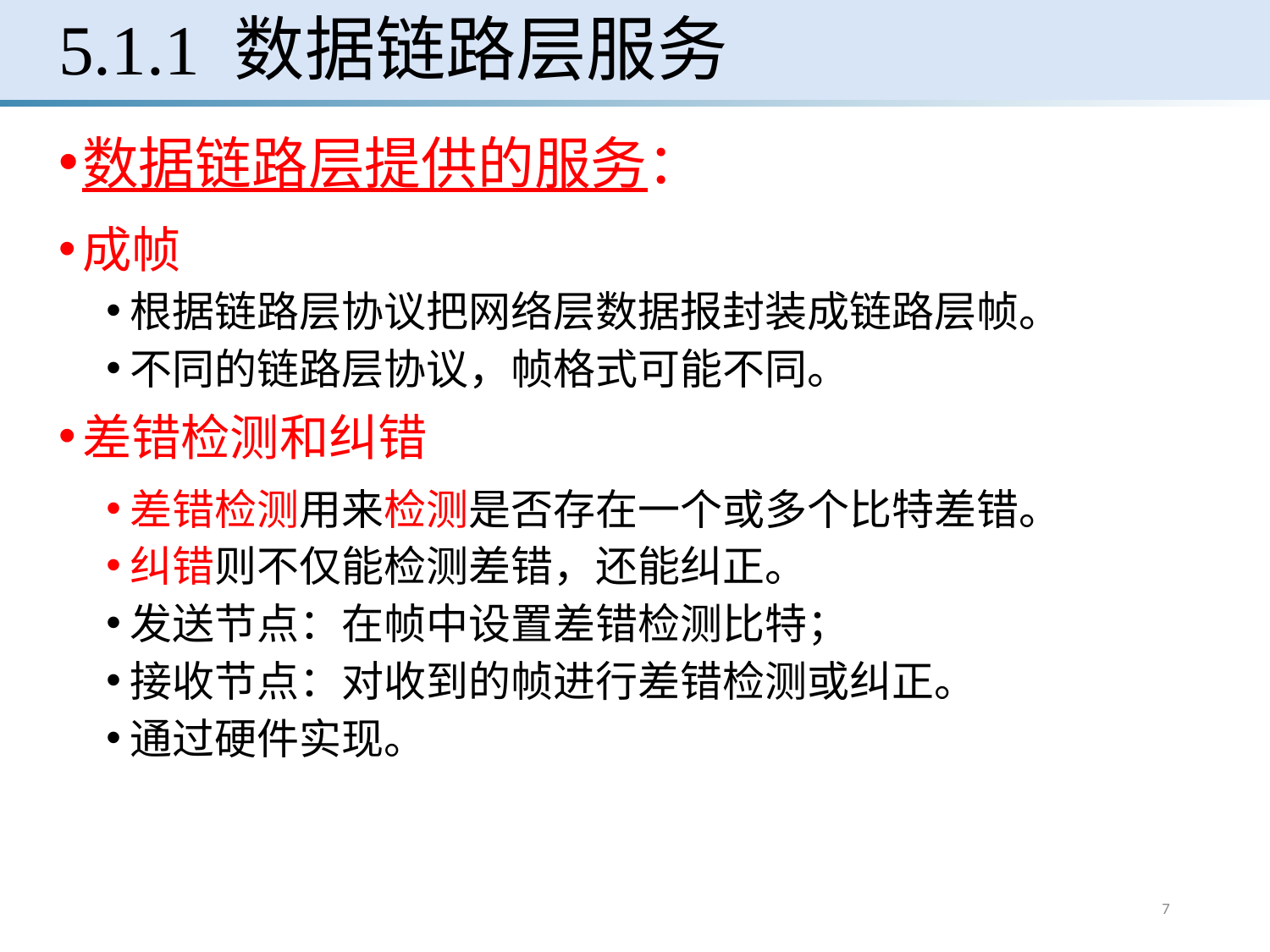

# 5.1.1 数据链路层服务
数据链路层提供的服务：
成帧
根据链路层协议把网络层数据报封装成链路层帧。
不同的链路层协议，帧格式可能不同。
差错检测和纠错
差错检测用来检测是否存在一个或多个比特差错。
纠错则不仅能检测差错，还能纠正。
发送节点：在帧中设置差错检测比特；
接收节点：对收到的帧进行差错检测或纠正。
通过硬件实现。
7